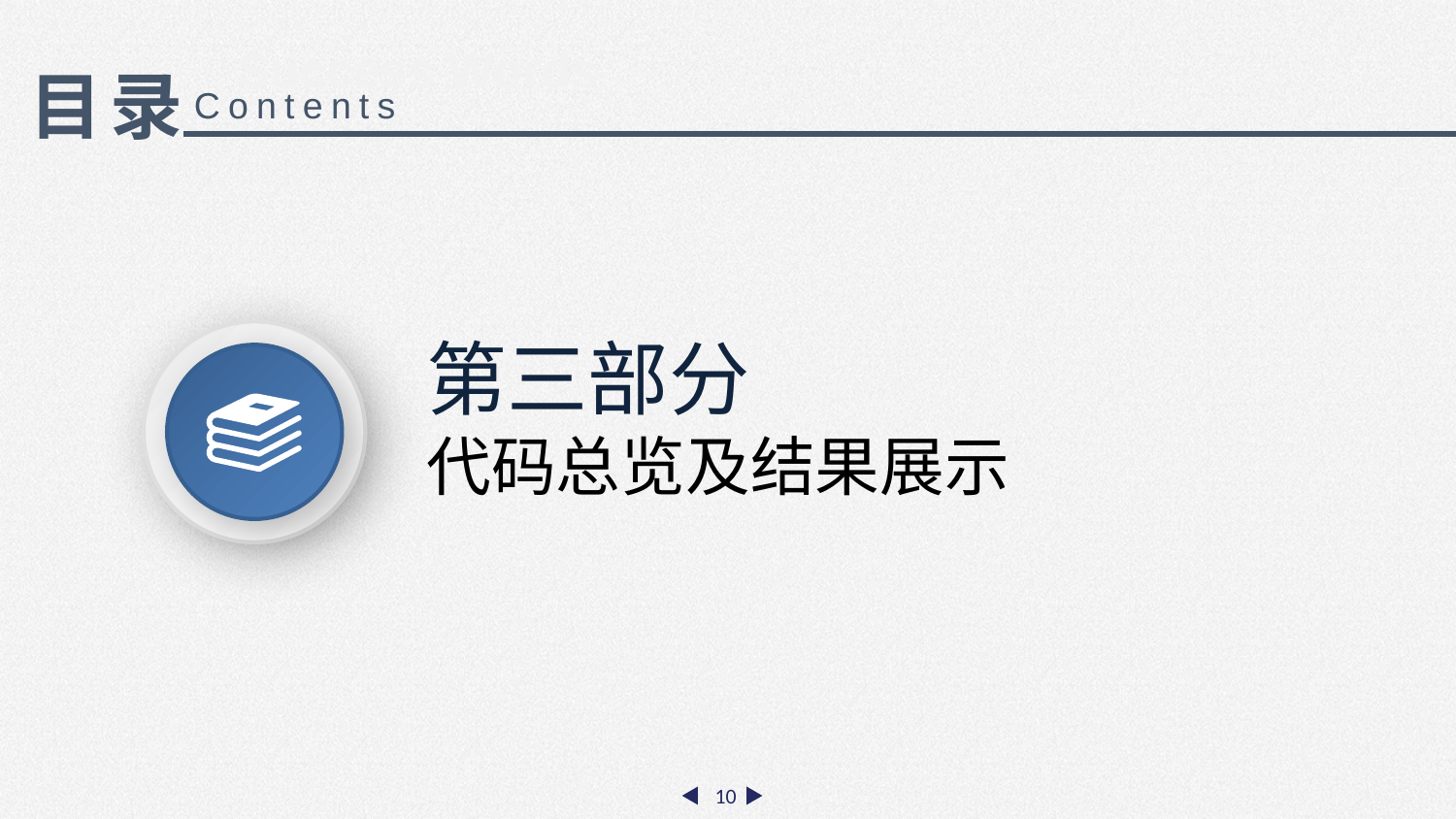

Success Words
目录
Contents
第三部分
代码总览及结果展示

10